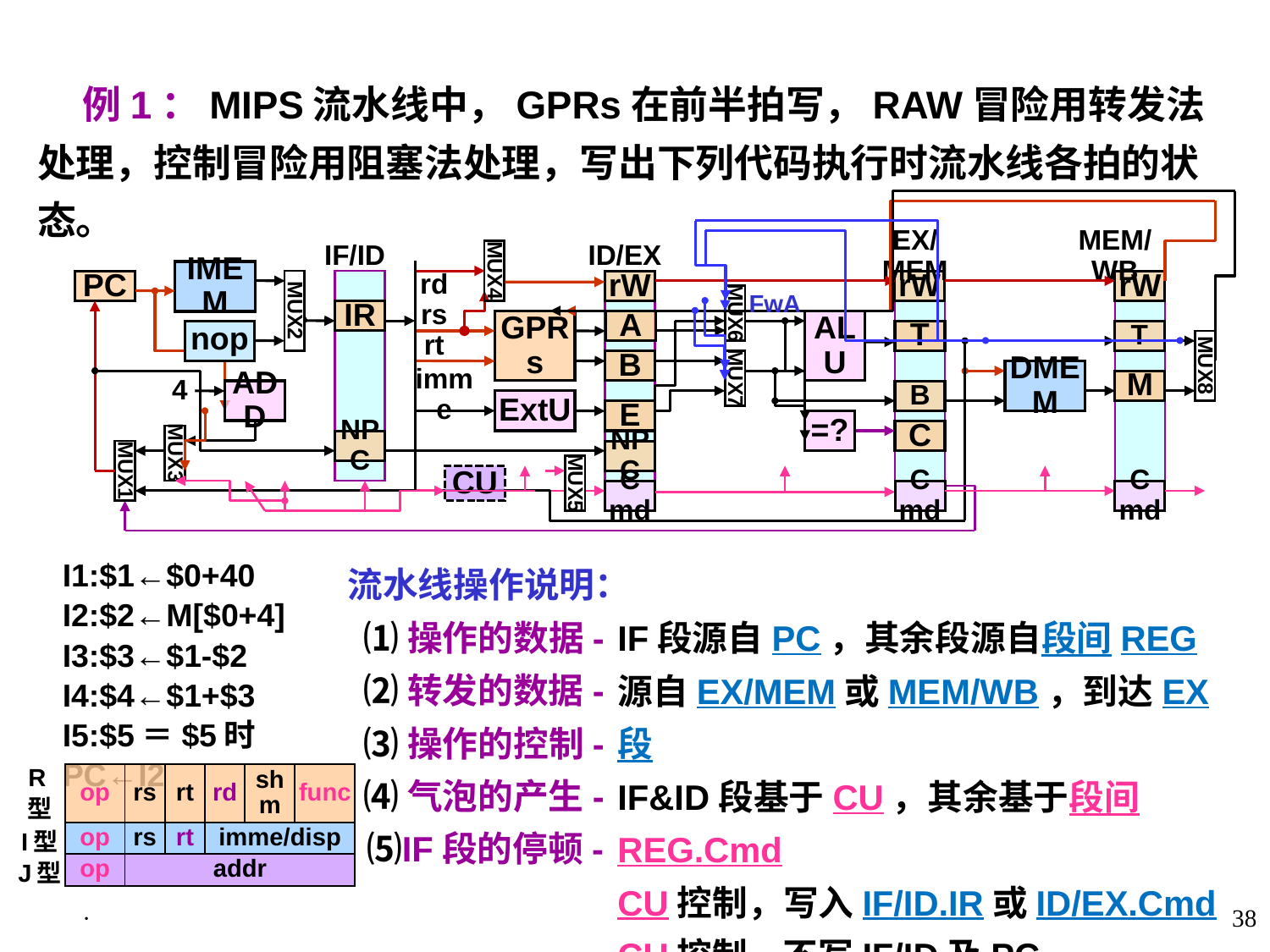

例1：MIPS流水线中，GPRs在前半拍写，RAW冒险用转发法处理，控制冒险用阻塞法处理，写出下列代码执行时流水线各拍的状态。
MUX4
IF/ID
ID/EX
EX/MEM
MEM/WB
IMEM
MUX2
rd
rs
rt

PC
rW
rW
rW
MUX6
FwA
IR
GPRs
ALU
A
T
T
nop
MUX8
B
MUX7
DMEM
M
4
imme
ADD
B
ExtU
E
=?
C
MUX3
NPC
MUX1
NPC
MUX5
CU
Cmd
Cmd
Cmd
流水线操作说明：
  ⑴操作的数据-
  ⑵转发的数据-
  ⑶操作的控制-
  ⑷气泡的产生-
  ⑸IF段的停顿-
I1:$1←$0+40
I2:$2←M[$0+4] I3:$3←$1-$2
I4:$4←$1+$3
I5:$5＝$5时PC←I2
IF段源自PC，其余段源自段间REG
源自EX/MEM或MEM/WB，到达EX段
IF&ID段基于CU，其余基于段间REG.Cmd
CU控制，写入IF/ID.IR或ID/EX.Cmd
CU控制，不写IF/ID及PC
| R型 | op | rs | rt | rd | shm | func |
| --- | --- | --- | --- | --- | --- | --- |
| I型 | op | rs | rt | imme/disp |  |  |
| J型 | op | addr |  |  |  |  |
·
38